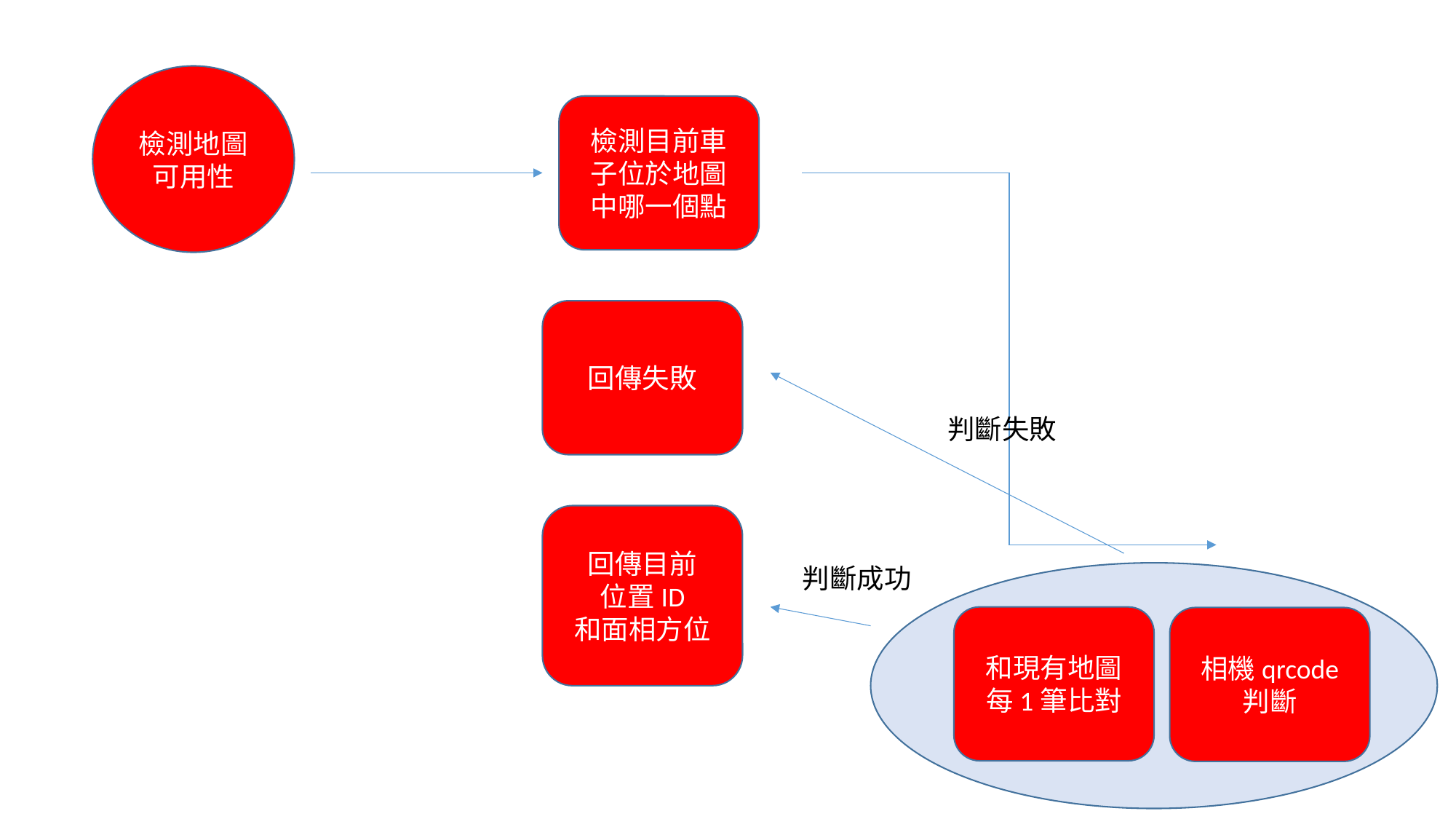

檢測地圖可用性
檢測目前車子位於地圖中哪一個點
回傳失敗
判斷失敗
回傳目前
位置ID
和面相方位
判斷成功

和現有地圖每1筆比對
相機qrcode 判斷